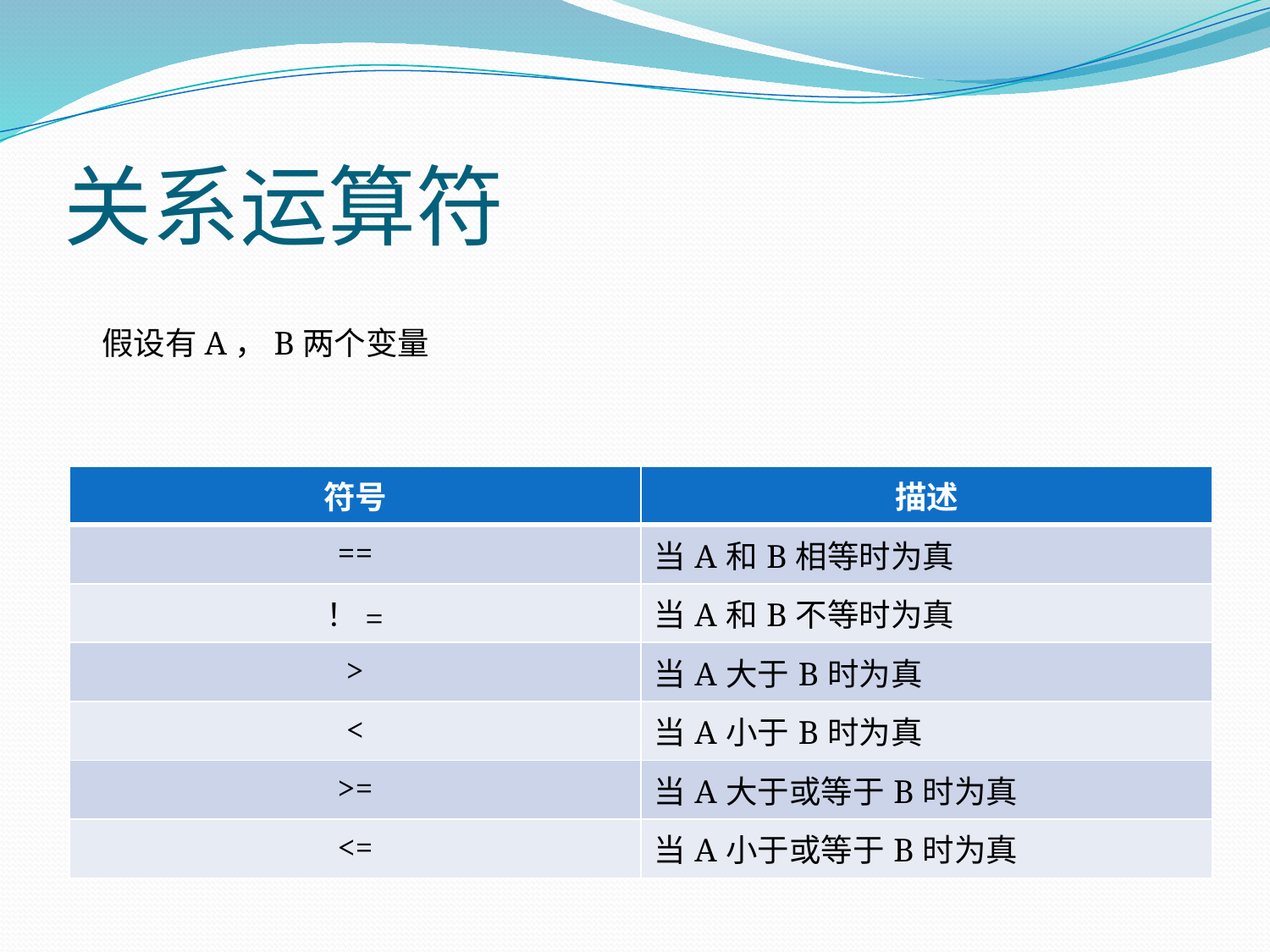

# 关系运算符
假设有A，B两个变量
| 符号 | 描述 |
| --- | --- |
| == | 当A和B相等时为真 |
| ！= | 当A和B不等时为真 |
| > | 当A大于B时为真 |
| < | 当A小于B时为真 |
| >= | 当A大于或等于B时为真 |
| <= | 当A小于或等于B时为真 |